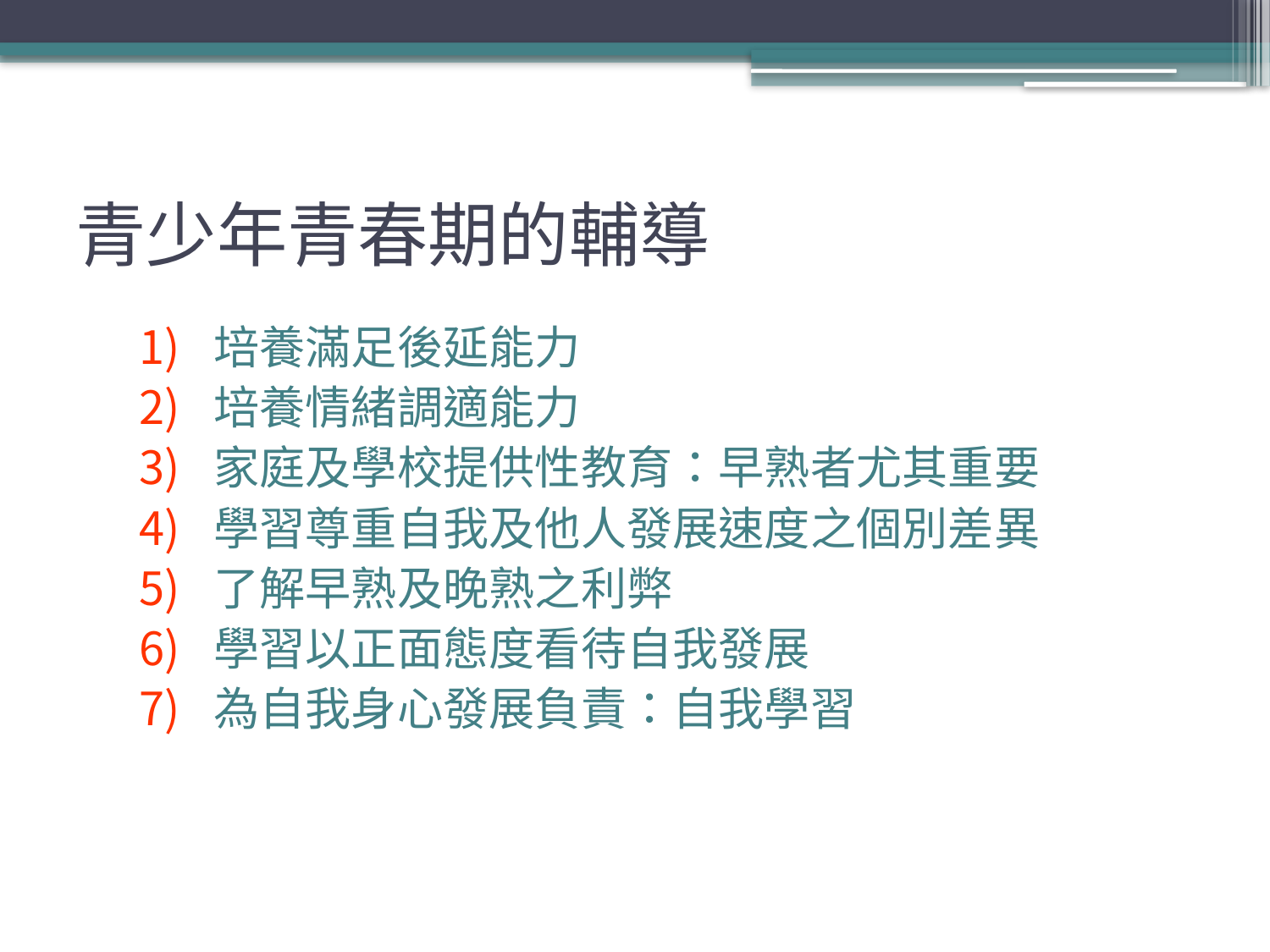

# 青少年青春期的輔導
培養滿足後延能力
培養情緒調適能力
家庭及學校提供性教育：早熟者尤其重要
學習尊重自我及他人發展速度之個別差異
了解早熟及晚熟之利弊
學習以正面態度看待自我發展
為自我身心發展負責：自我學習